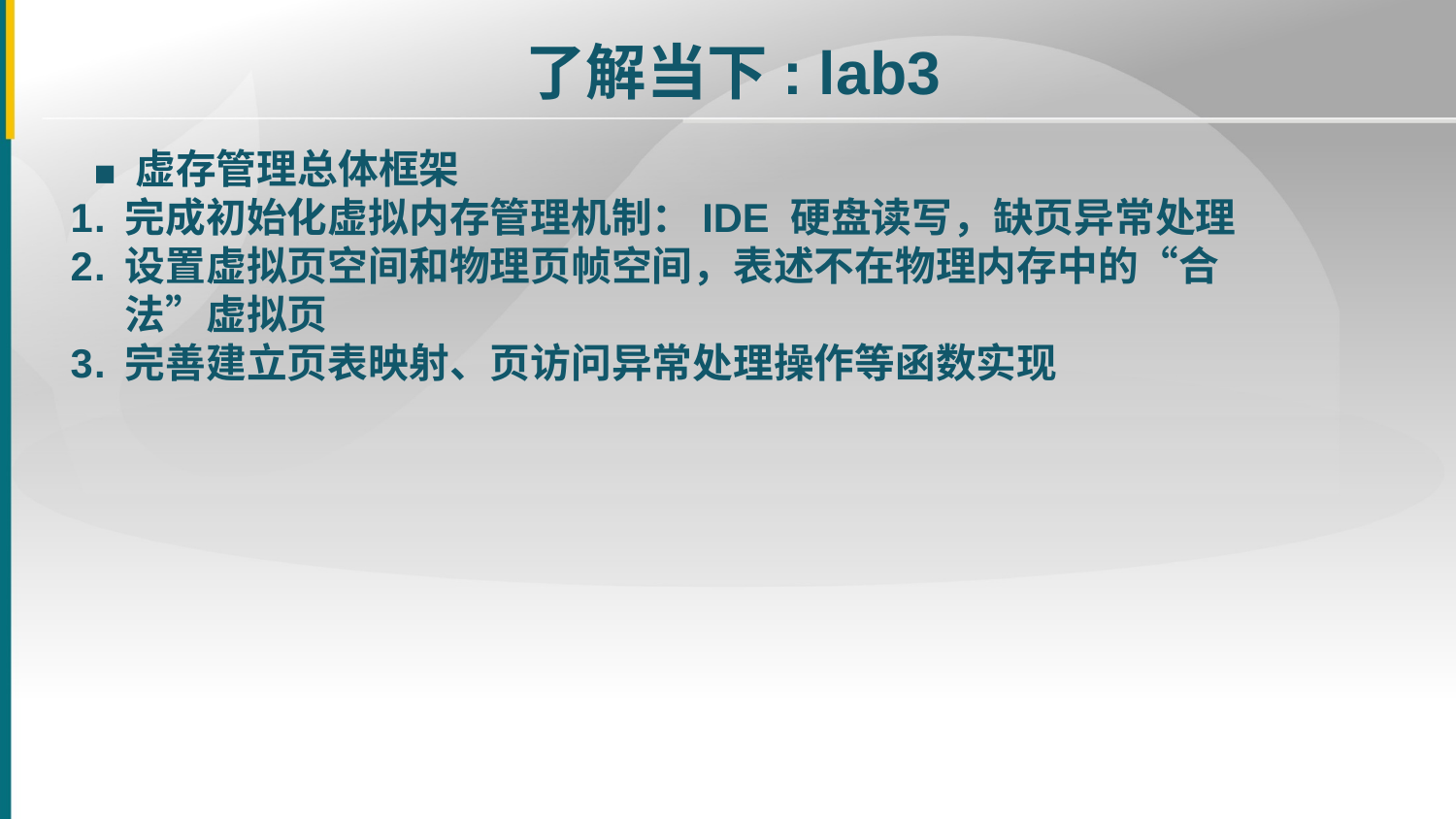

了解当下: lab3
      虚存管理总体框架
完成初始化虚拟内存管理机制：IDE 硬盘读写，缺页异常处理
设置虚拟页空间和物理页帧空间，表述不在物理内存中的“合法”虚拟页
完善建立页表映射、页访问异常处理操作等函数实现
■